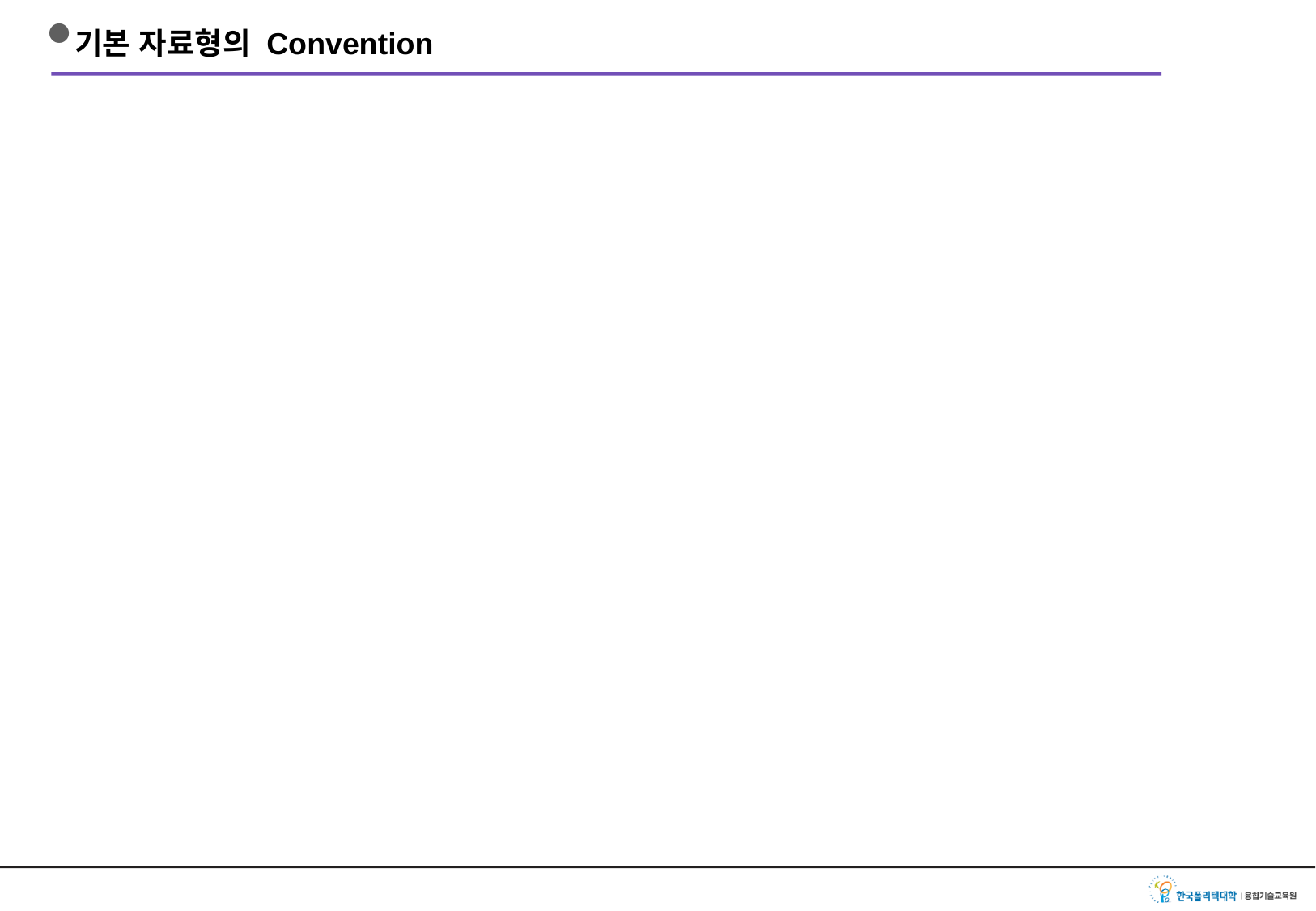

# 기본 자료형의 Convention
정수를 표현할 때는 int를 사용한다.

소수를 표현할 때는 double을 쓴다.

참, 거짓(불 타입)인 경우에는 boolean으로 쓴다.

글자 하나를 의미할 때는 char를 쓴다.